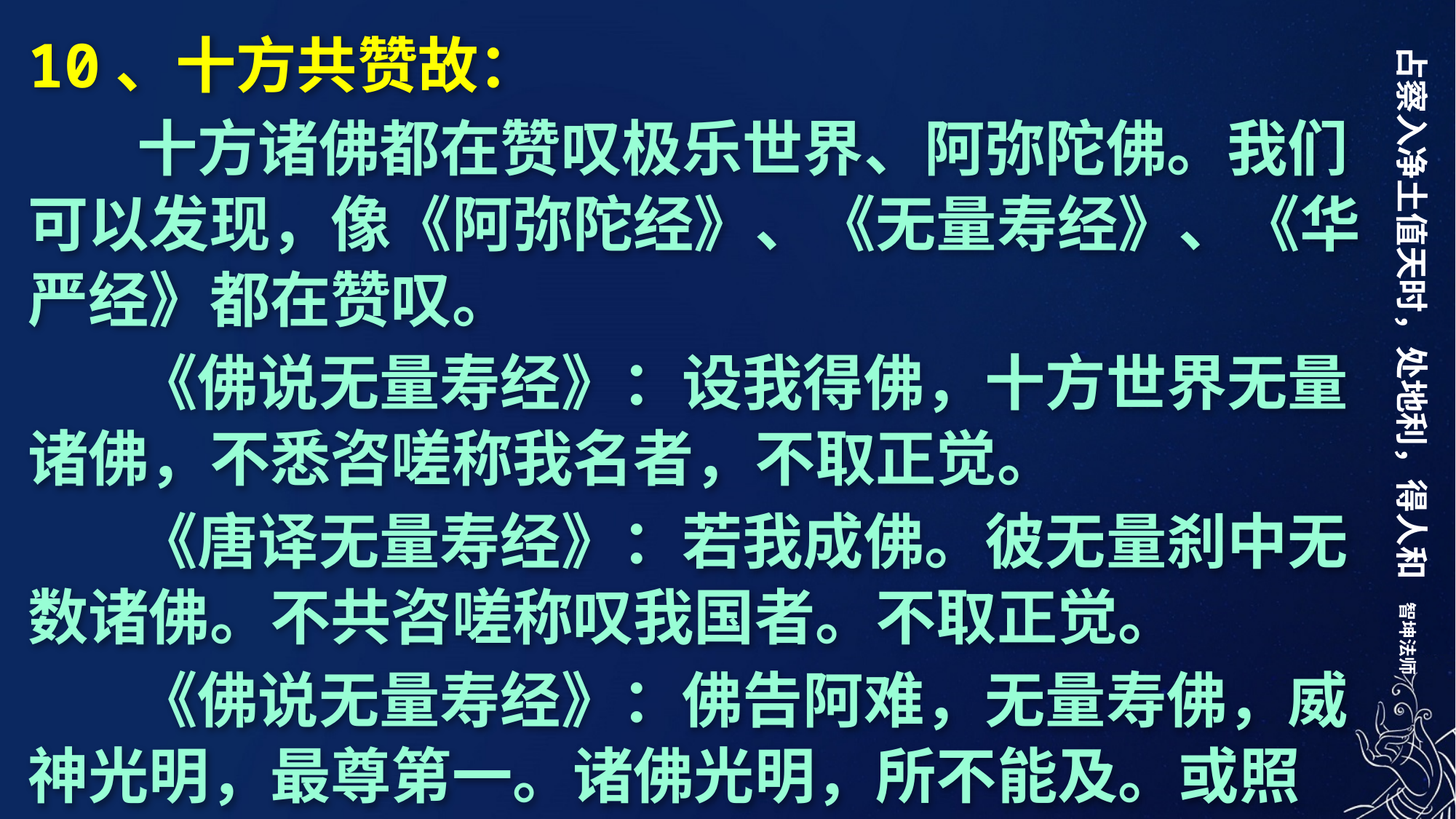

10、十方共赞故：
	十方诸佛都在赞叹极乐世界、阿弥陀佛。我们可以发现，像《阿弥陀经》、《无量寿经》、《华严经》都在赞叹。
	《佛说无量寿经》：设我得佛，十方世界无量诸佛，不悉咨嗟称我名者，不取正觉。
	《唐译无量寿经》：若我成佛。彼无量刹中无数诸佛。不共咨嗟称叹我国者。不取正觉。
	《佛说无量寿经》：佛告阿难，无量寿佛，威神光明，最尊第一。诸佛光明，所不能及。或照